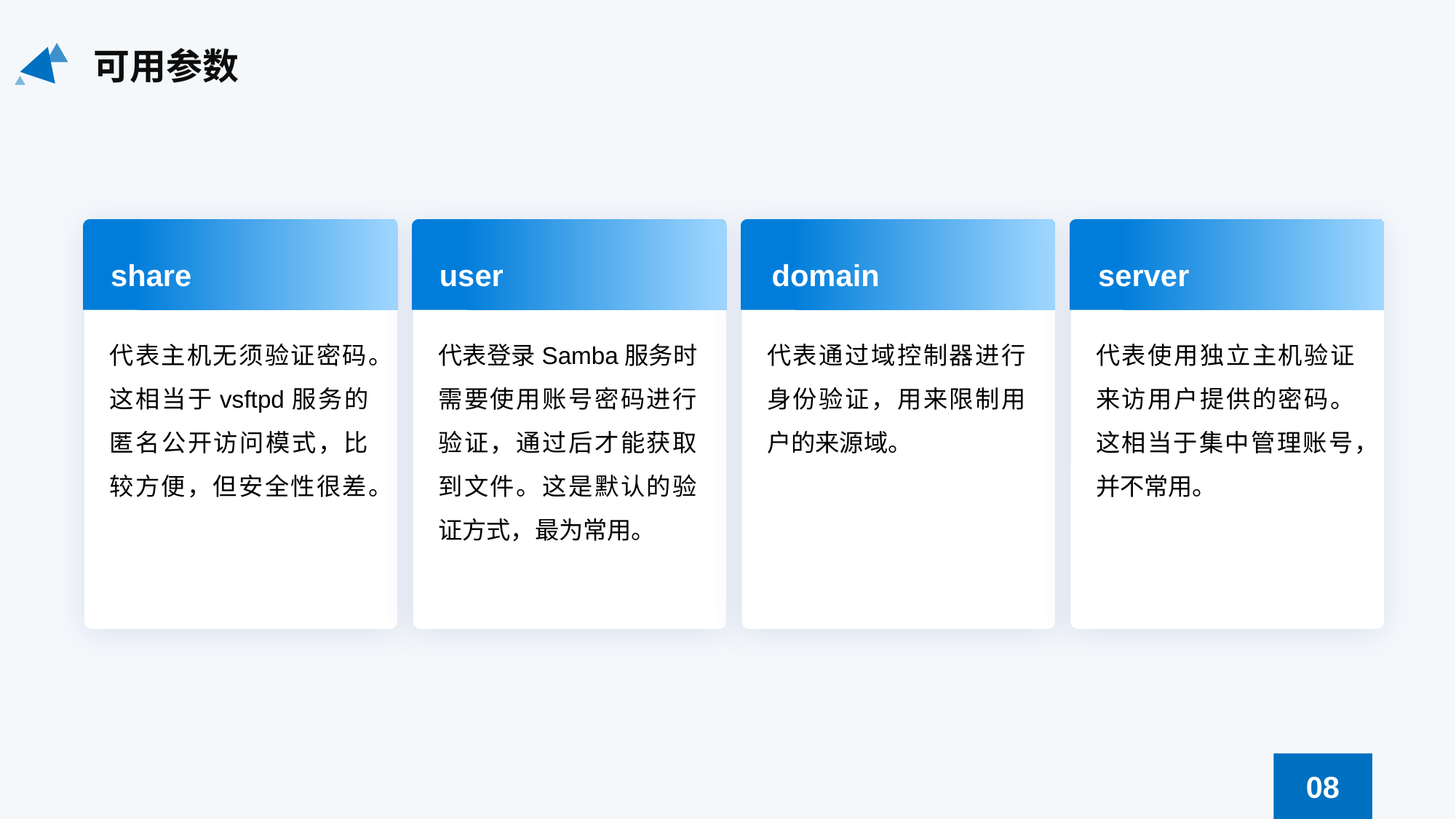

可用参数

share
user
domain
server
代表主机无须验证密码。这相当于vsftpd服务的匿名公开访问模式，比较方便，但安全性很差。
代表登录Samba服务时需要使用账号密码进行验证，通过后才能获取到文件。这是默认的验证方式，最为常用。
代表通过域控制器进行身份验证，用来限制用户的来源域。
代表使用独立主机验证来访用户提供的密码。这相当于集中管理账号，并不常用。

08